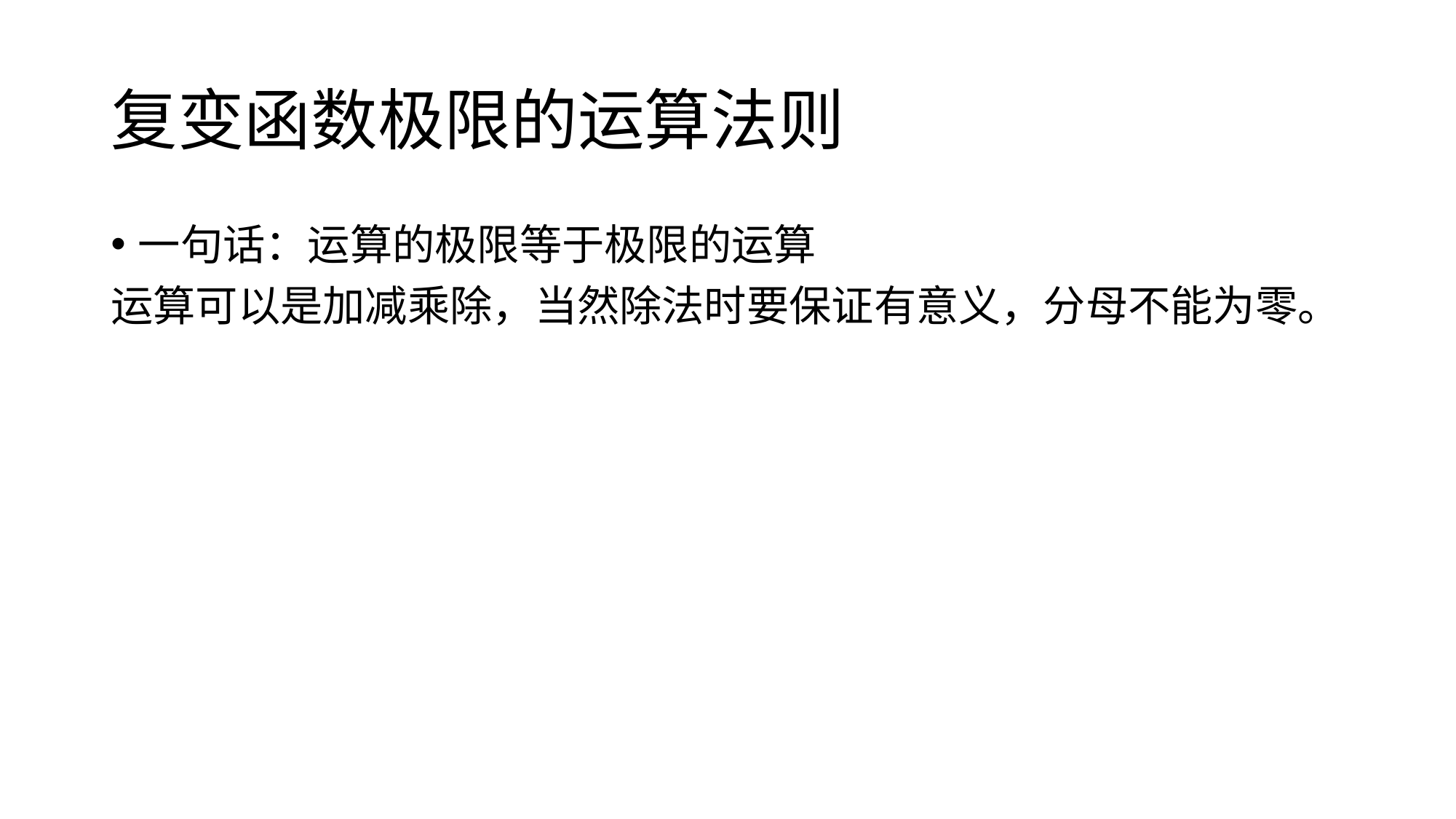

# 复变函数极限的运算法则
一句话：运算的极限等于极限的运算
运算可以是加减乘除，当然除法时要保证有意义，分母不能为零。